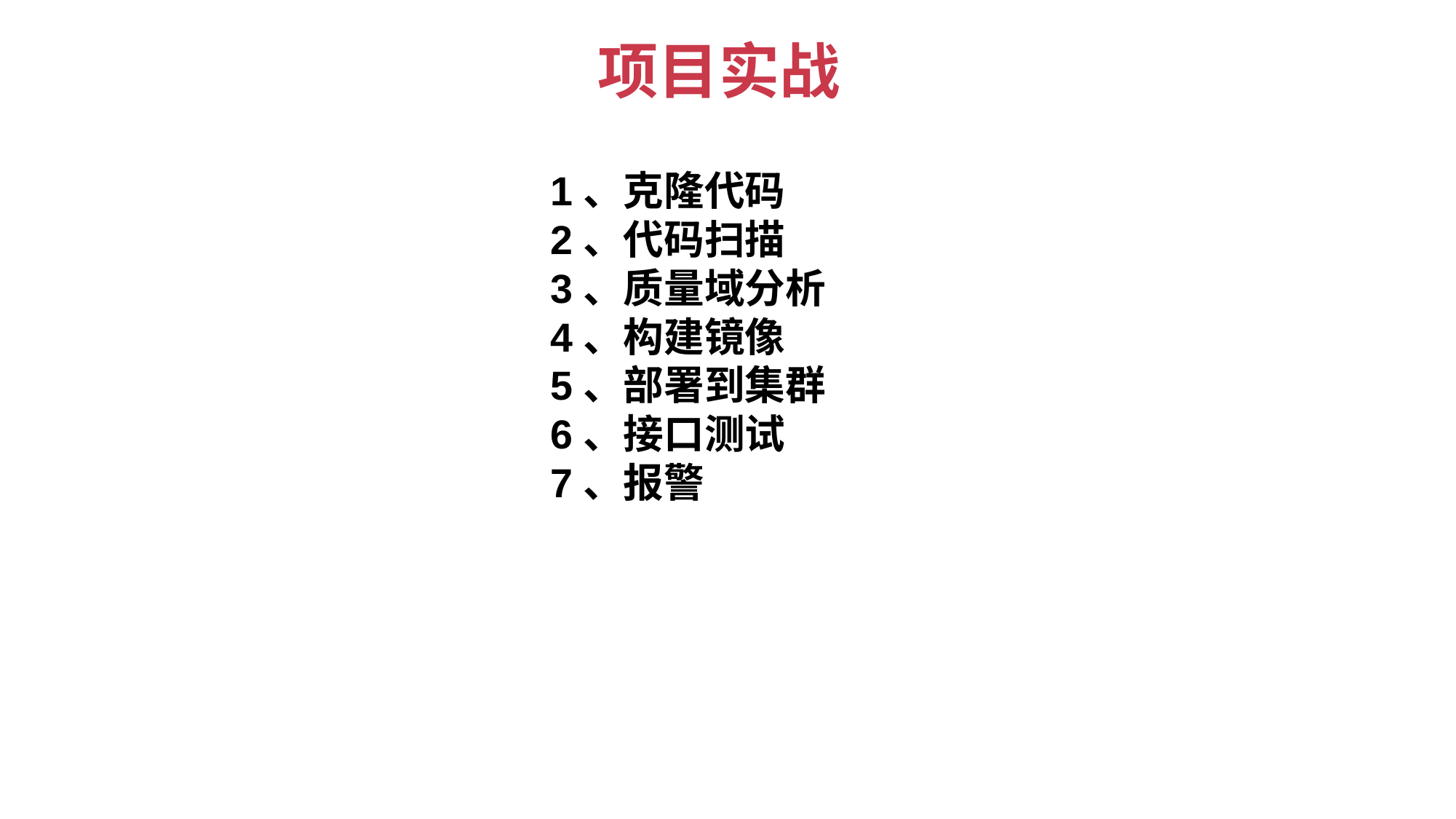

项目实战

1、克隆代码
2、代码扫描
3、质量域分析
4、构建镜像
5、部署到集群
6、接口测试
7、报警